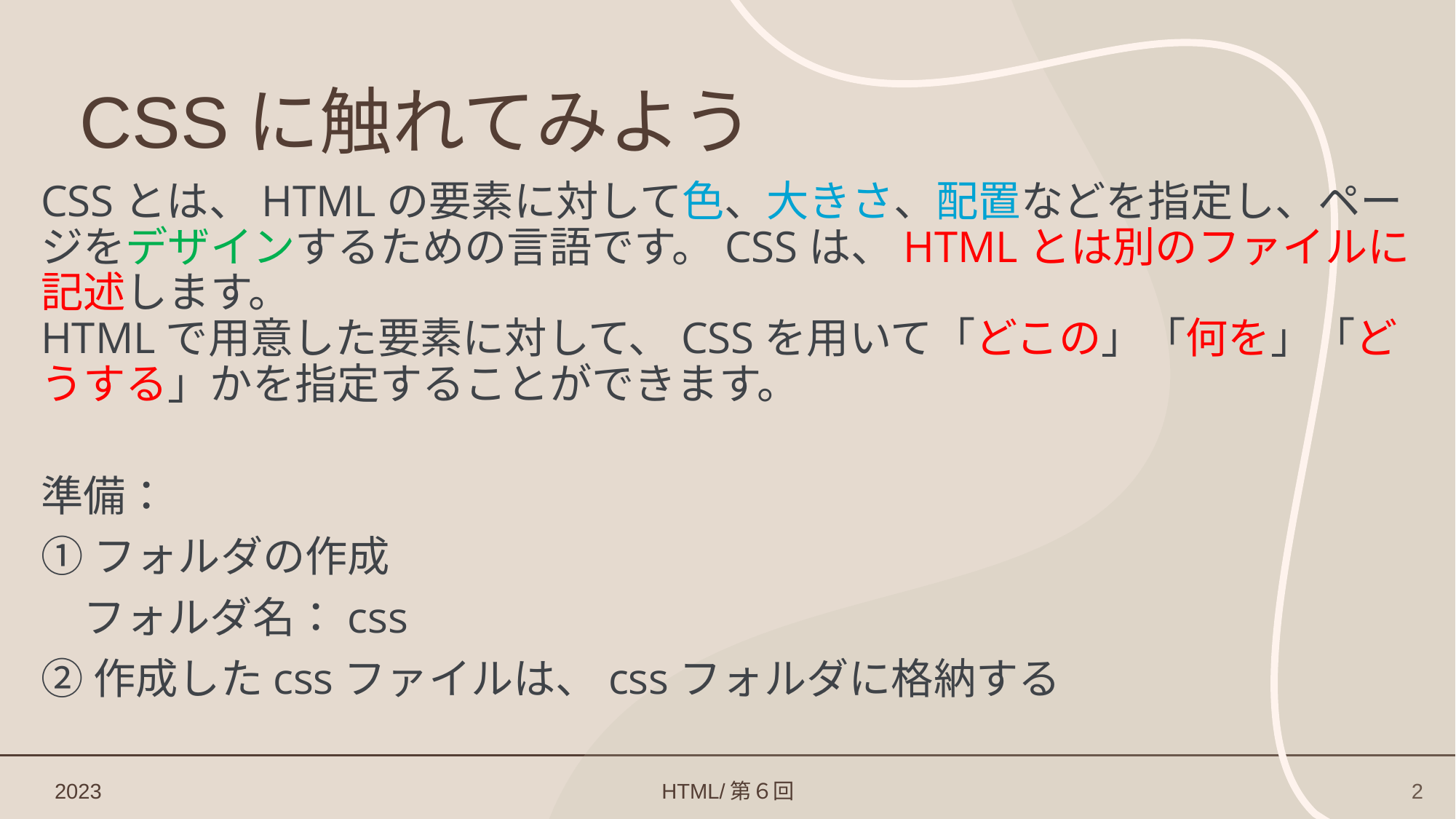

# CSSに触れてみよう
CSSとは、HTMLの要素に対して色、大きさ、配置などを指定し、ページをデザインするための言語です。CSSは、HTMLとは別のファイルに記述します。
HTMLで用意した要素に対して、CSSを用いて「どこの」「何を」「どうする」かを指定することができます。
準備：
①フォルダの作成
　フォルダ名：css
②作成したcssファイルは、cssフォルダに格納する
2023
HTML/第６回
2